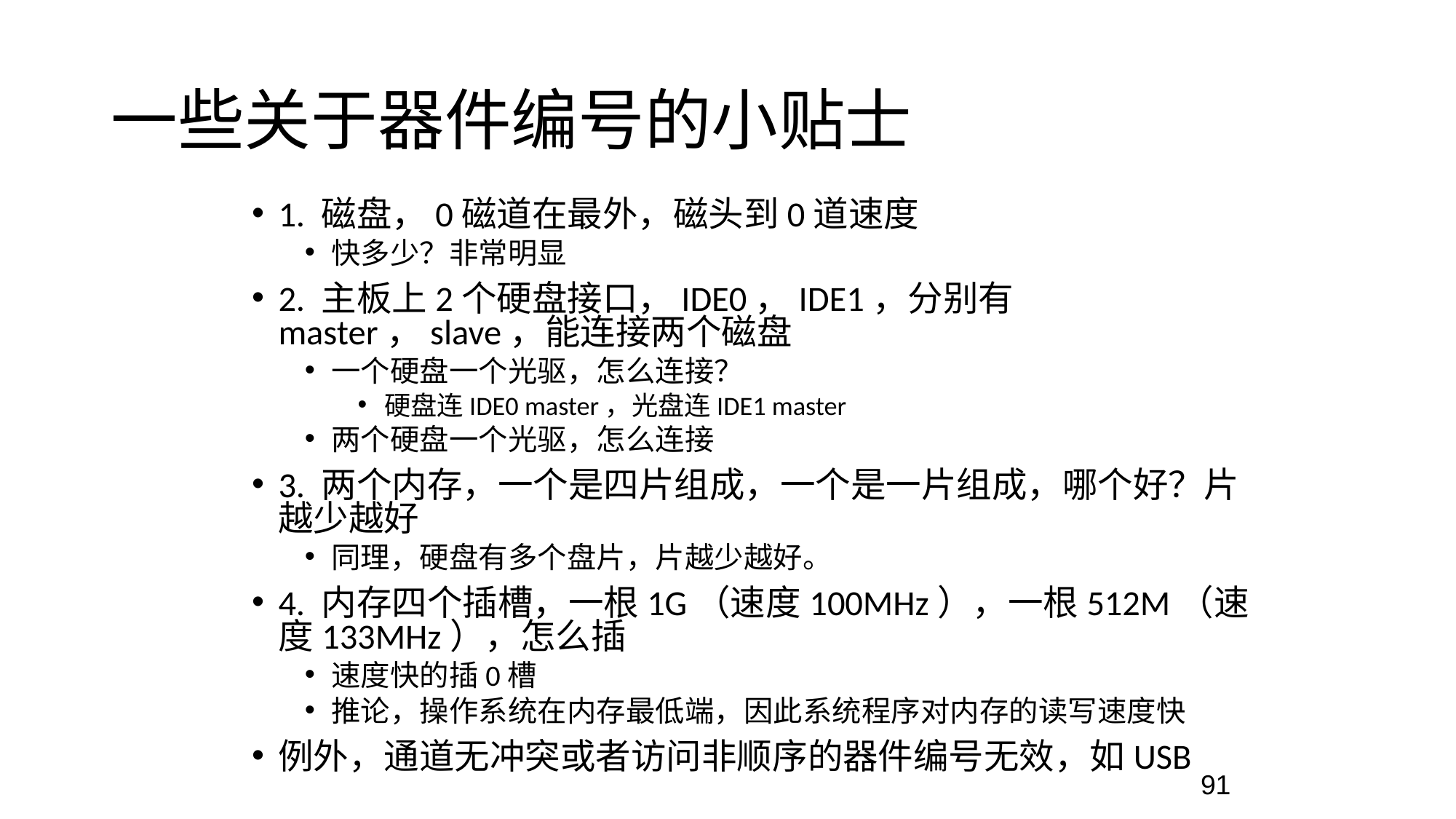

一些关于器件编号的小贴士
1. 磁盘，0磁道在最外，磁头到0道速度
快多少？非常明显
2. 主板上2个硬盘接口，IDE0，IDE1，分别有master，slave，能连接两个磁盘
一个硬盘一个光驱，怎么连接？
硬盘连IDE0 master，光盘连IDE1 master
两个硬盘一个光驱，怎么连接
3. 两个内存，一个是四片组成，一个是一片组成，哪个好？片越少越好
同理，硬盘有多个盘片，片越少越好。
4. 内存四个插槽，一根1G（速度100MHz），一根512M（速度133MHz），怎么插
速度快的插0槽
推论，操作系统在内存最低端，因此系统程序对内存的读写速度快
例外，通道无冲突或者访问非顺序的器件编号无效，如USB
91